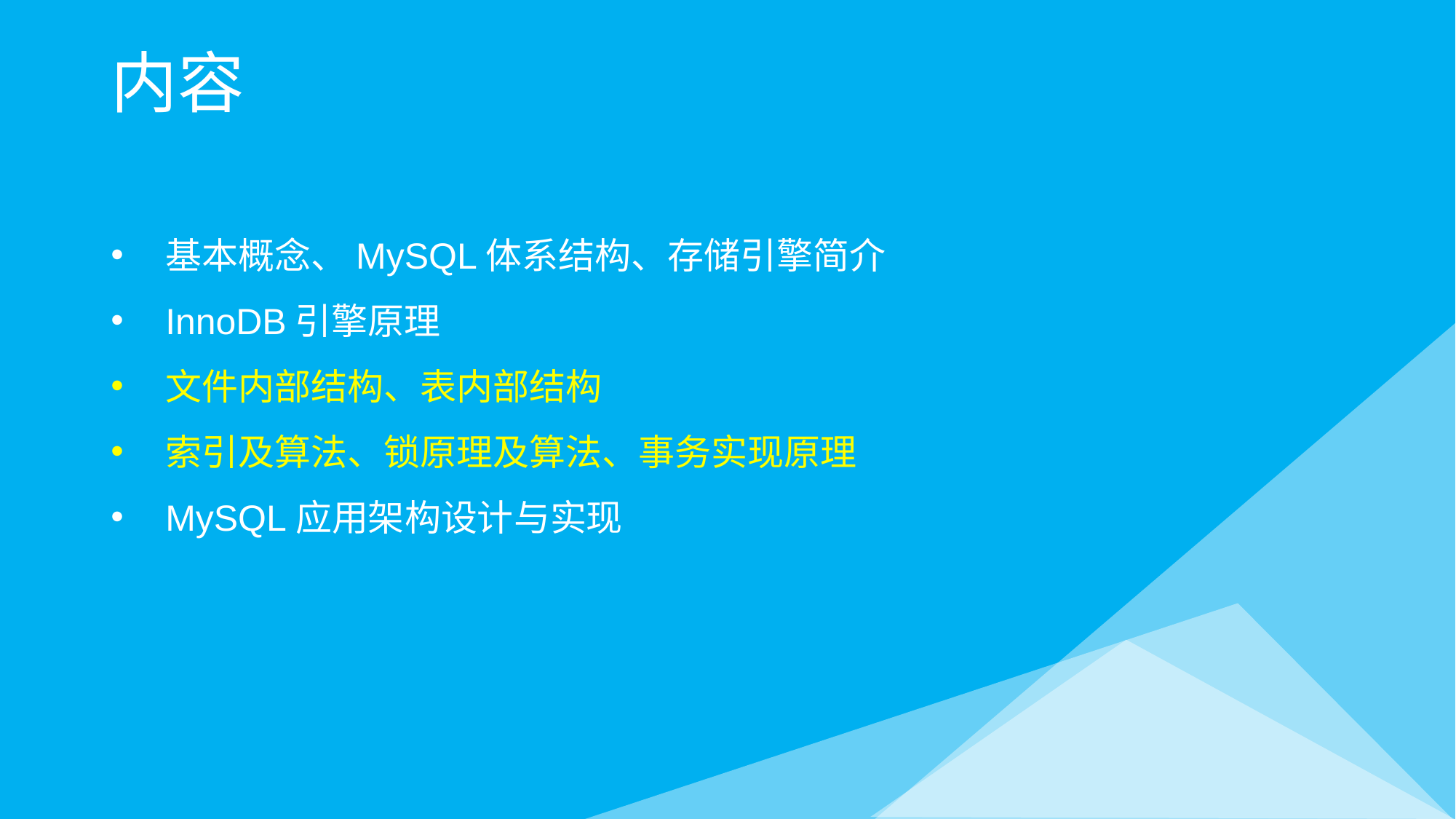

# 内容
基本概念、MySQL体系结构、存储引擎简介
InnoDB引擎原理
文件内部结构、表内部结构
索引及算法、锁原理及算法、事务实现原理
MySQL应用架构设计与实现